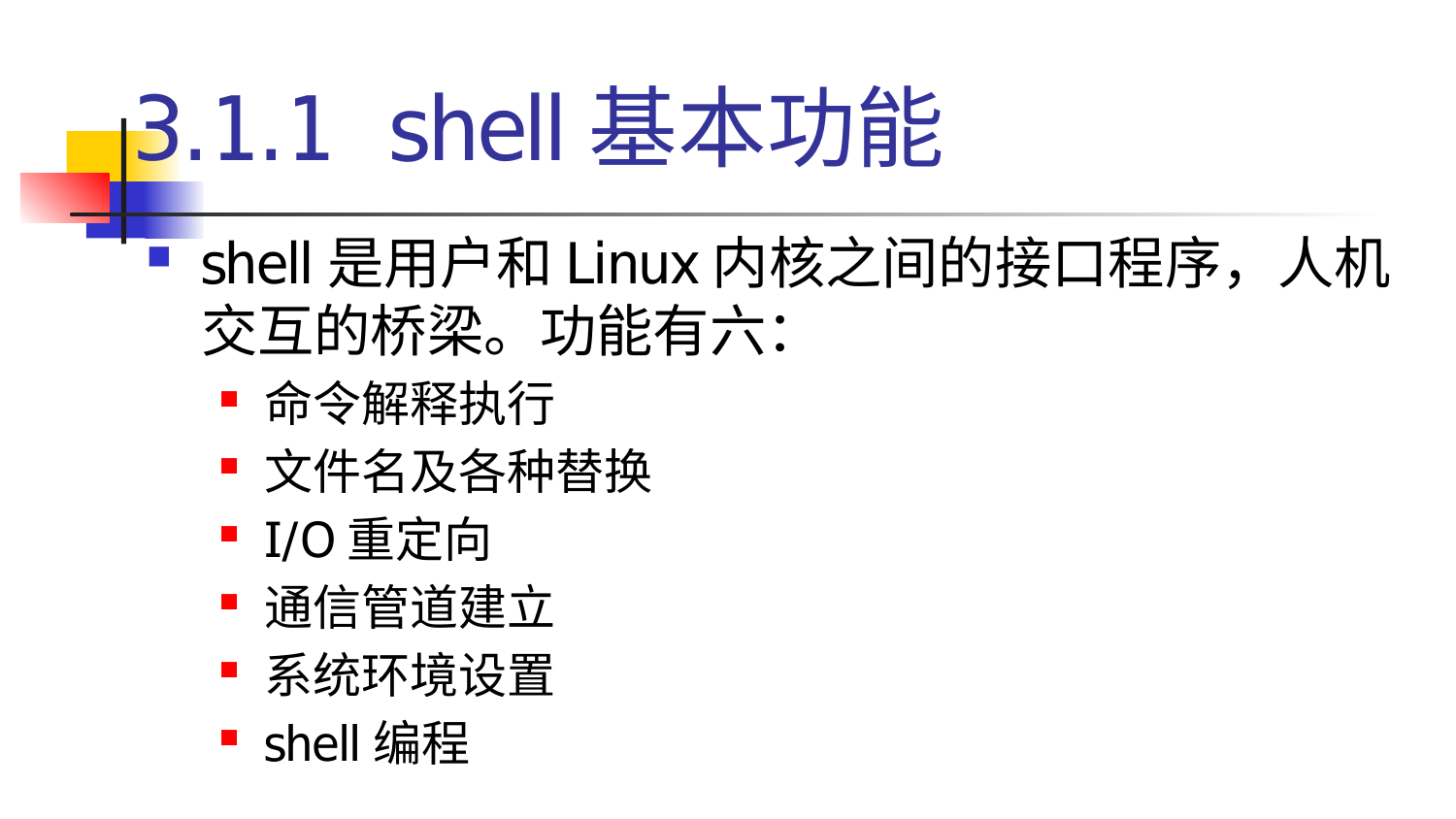

# 3.1.1  shell基本功能
shell是用户和Linux内核之间的接口程序，人机交互的桥梁。功能有六：
命令解释执行
文件名及各种替换
I/O重定向
通信管道建立
系统环境设置
shell编程